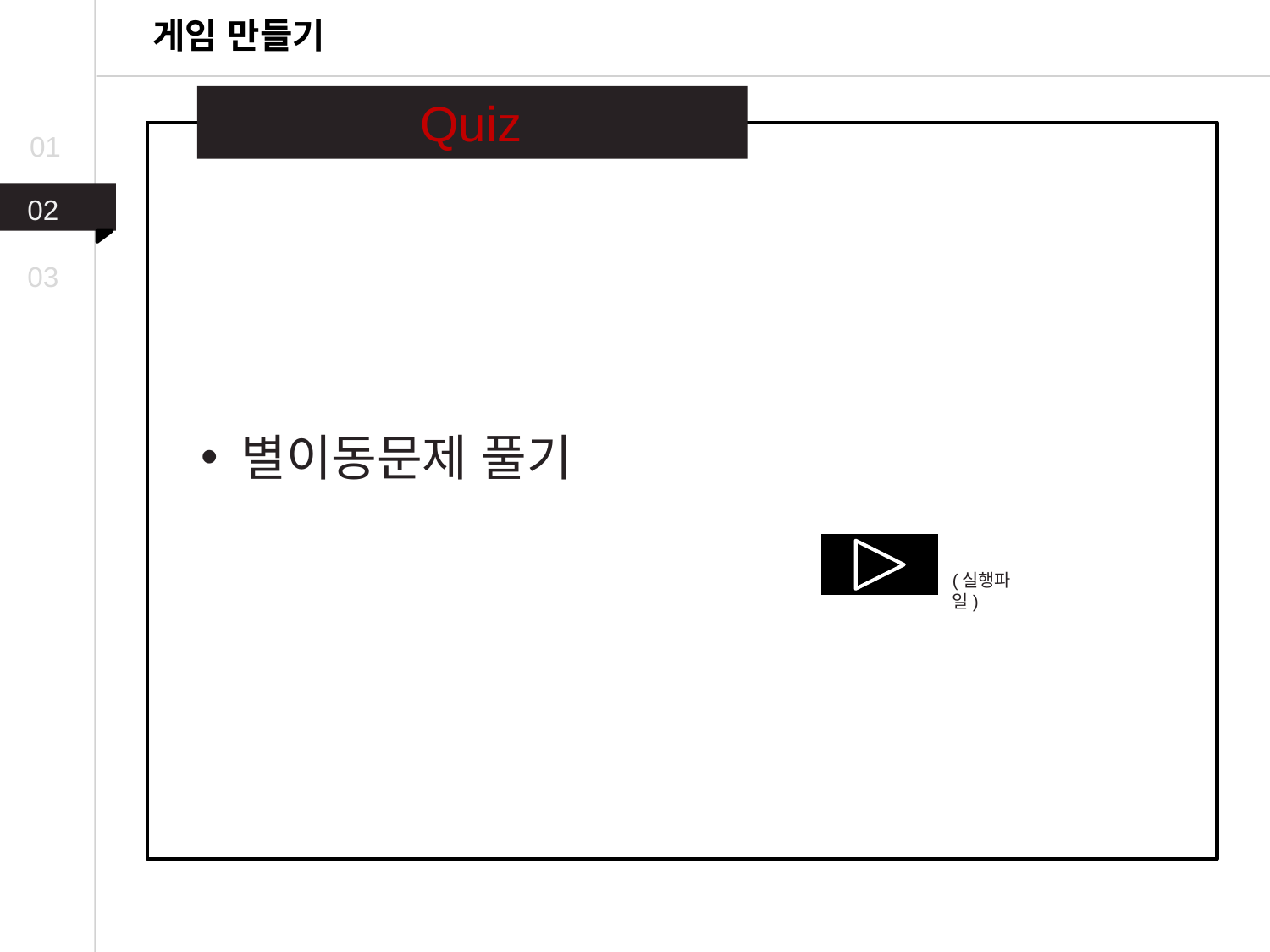

게임 만들기
Quiz

01

02

03
별이동문제 풀기

(실행파일)